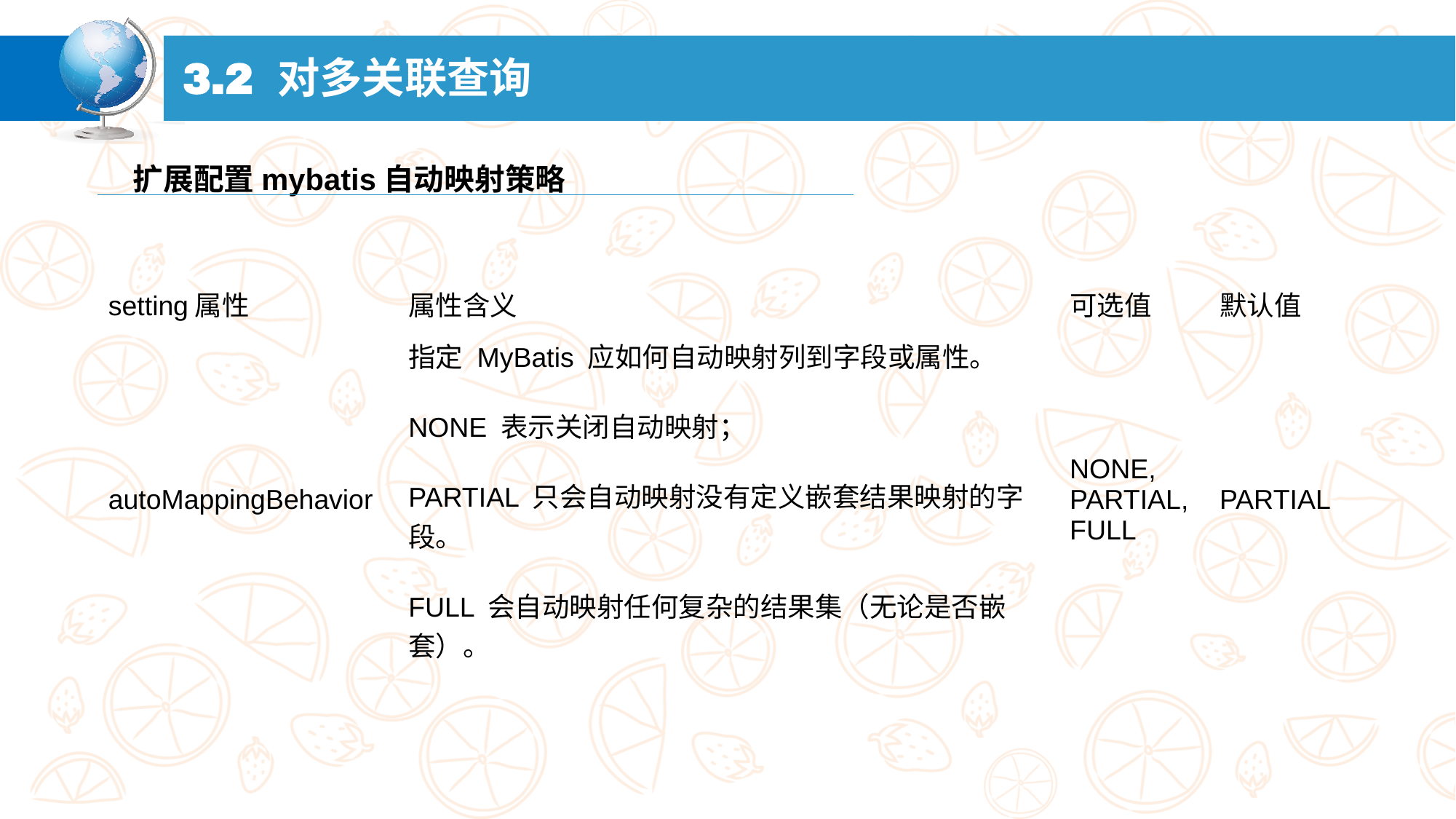

# 3.2 对多关联查询
扩展配置mybatis自动映射策略
| setting属性 | 属性含义 | 可选值 | 默认值 |
| --- | --- | --- | --- |
| autoMappingBehavior | 指定 MyBatis 应如何自动映射列到字段或属性。 NONE 表示关闭自动映射； PARTIAL 只会自动映射没有定义嵌套结果映射的字段。 FULL 会自动映射任何复杂的结果集（无论是否嵌套）。 | NONE, PARTIAL, FULL | PARTIAL |